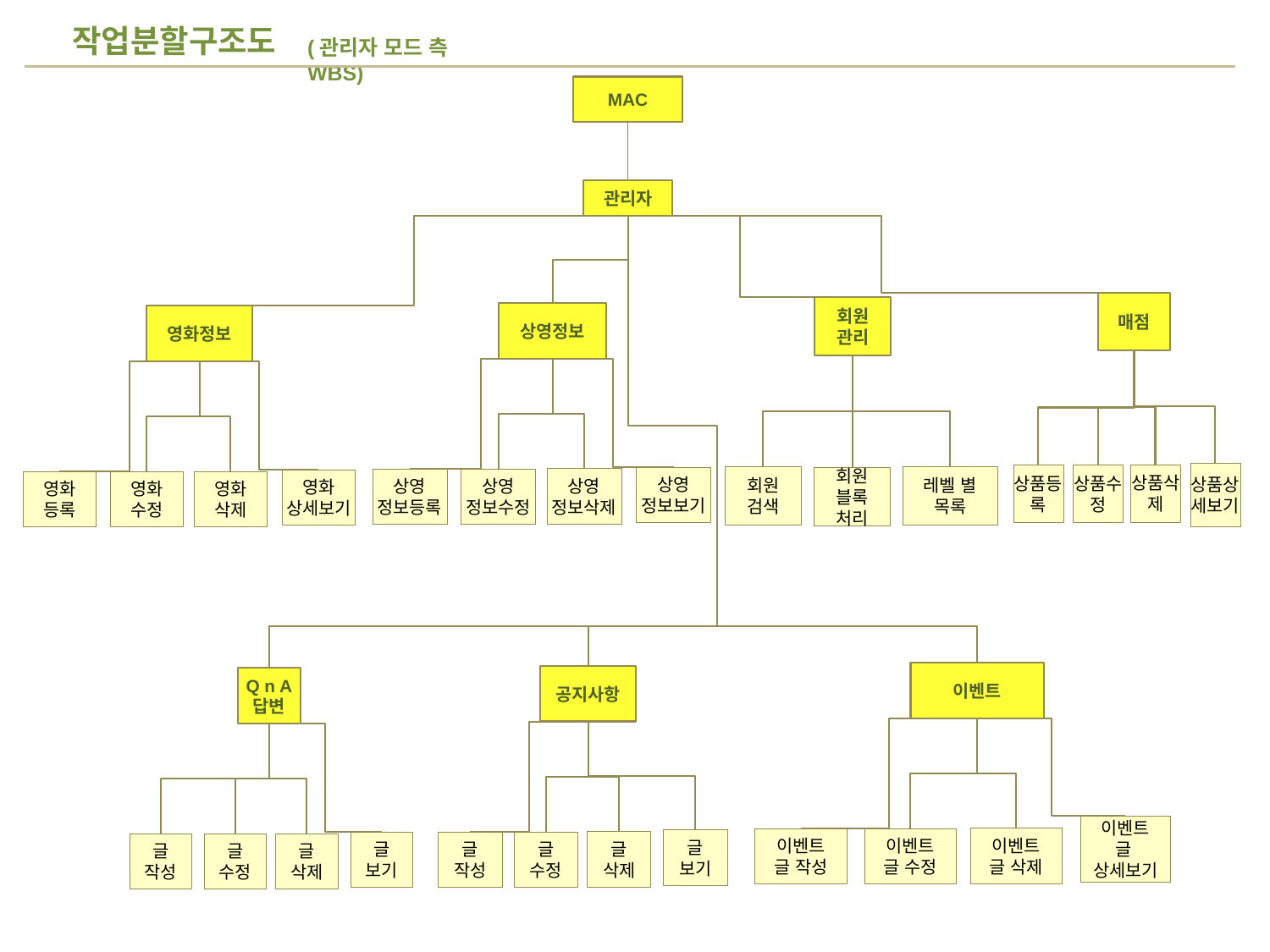

작업분할구조도
(관리자 모드 측 WBS)
MAC
관리자
매점
상품상세보기
상품삭제
상품등록
상품수정
회원
관리
회원
검색
레벨 별
목록
회원
블록
처리
상영정보
상영
정보보기
상영
정보삭제
상영
정보등록
상영
정보수정
영화정보
영화
상세보기
영화
삭제
영화
등록
영화
수정
이벤트
이벤트
글
상세보기
이벤트
글 삭제
이벤트
글 작성
이벤트
글 수정
공지사항
글
보기
글
삭제
글
작성
글
수정
Q n A
답변
글
보기
글
삭제
글
작성
글
수정